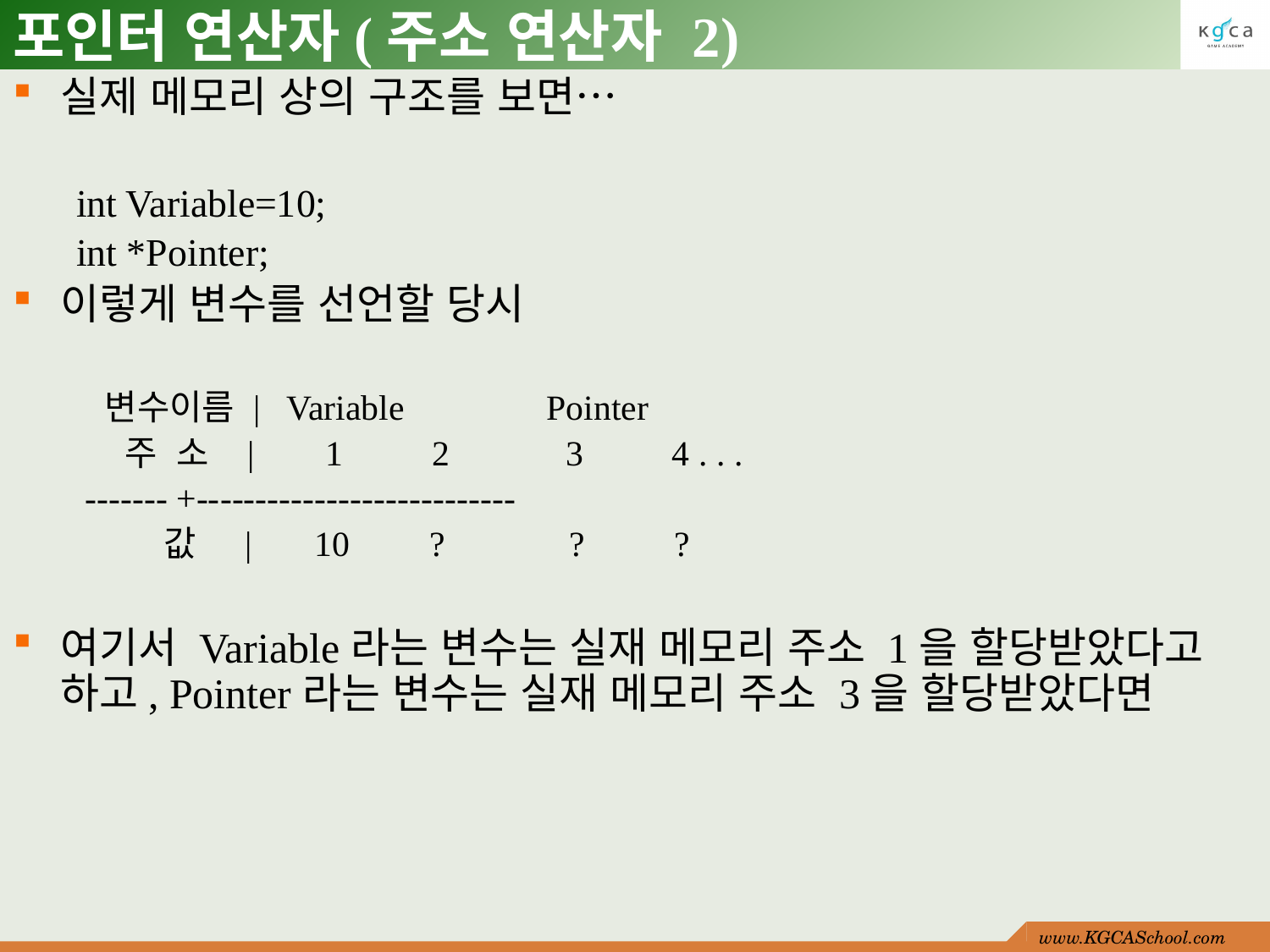

# 포인터 연산자(주소 연산자 2)
실제 메모리 상의 구조를 보면…

int Variable=10;
int *Pointer;
이렇게 변수를 선언할 당시

  변수이름 |   Variable                Pointer
    주  소   |        1          2             3          4 . . .
 ------- +---------------------------
        값    |       10         ?              ?          ?

여기서 Variable라는 변수는 실재 메모리 주소 1을 할당받았다고 하고, Pointer라는 변수는 실재 메모리 주소 3을 할당받았다면